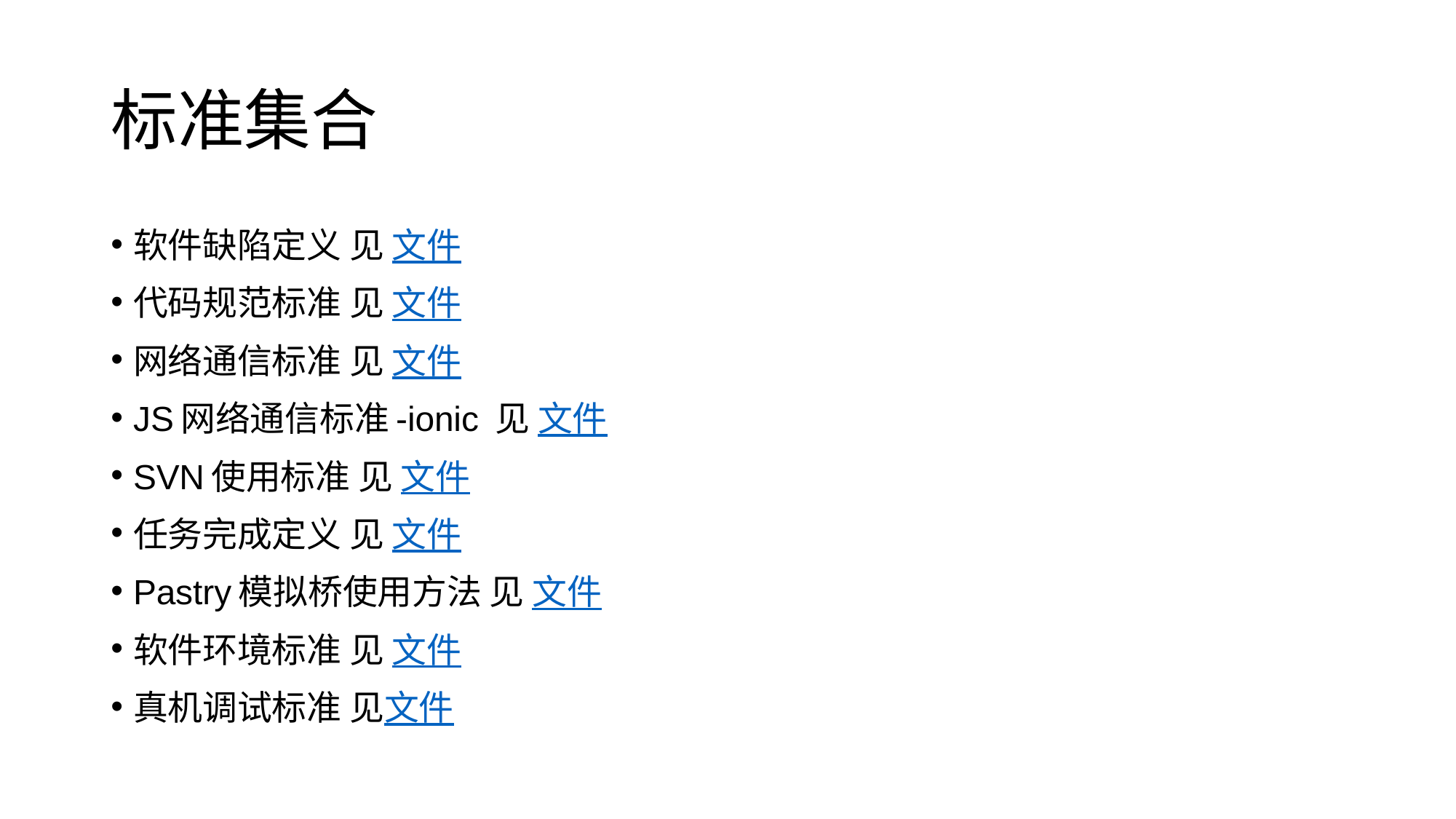

# 标准集合
软件缺陷定义 见 文件
代码规范标准 见 文件
网络通信标准 见 文件
JS网络通信标准-ionic 见 文件
SVN使用标准 见 文件
任务完成定义 见 文件
Pastry模拟桥使用方法 见 文件
软件环境标准 见 文件
真机调试标准 见文件